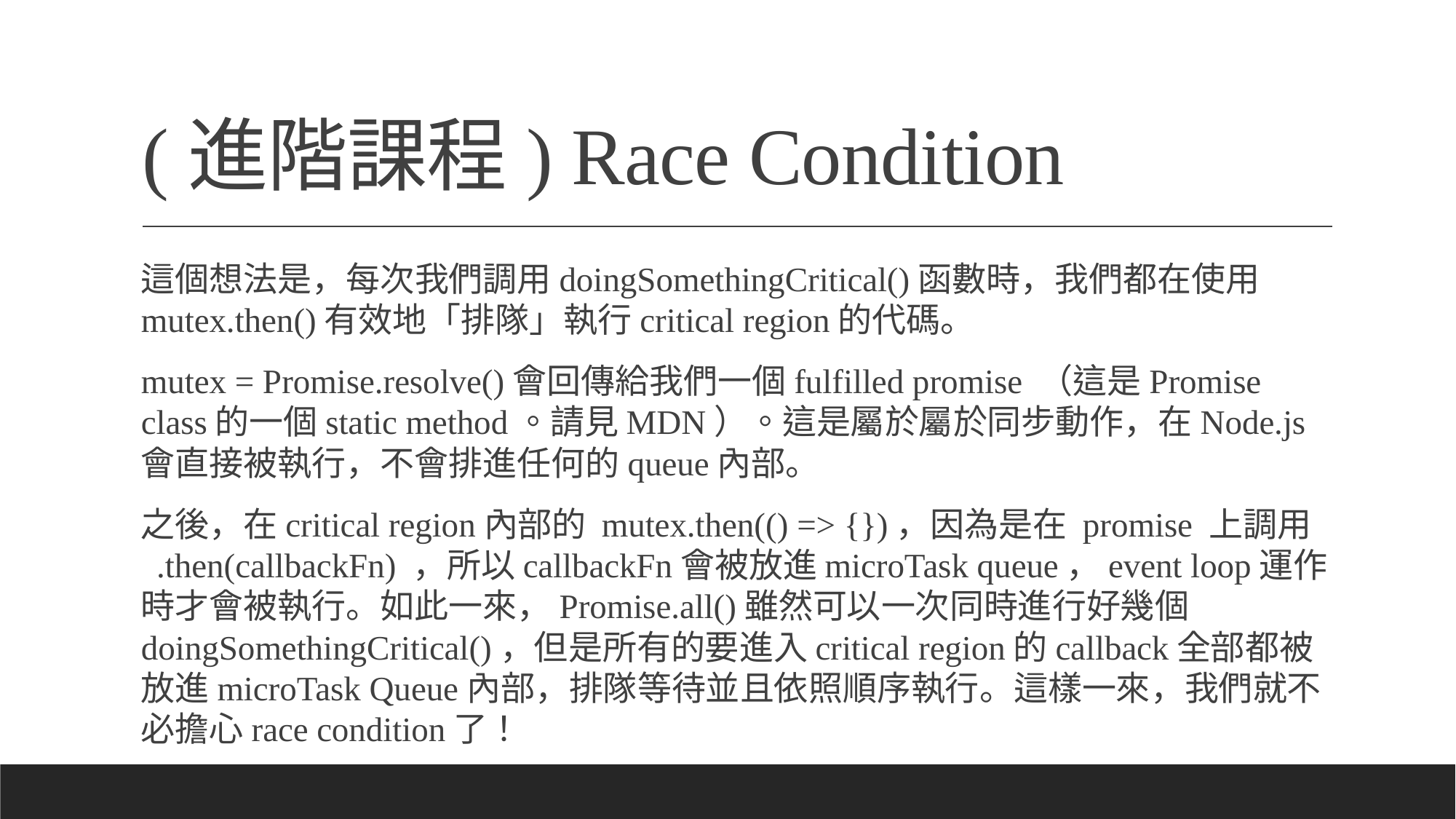

# (進階課程) Race Condition
這個想法是，每次我們調用doingSomethingCritical()函數時，我們都在使用mutex.then()有效地「排隊」執行critical region的代碼。
mutex = Promise.resolve()會回傳給我們一個fulfilled promise （這是Promise class的一個static method。請見MDN）。這是屬於屬於同步動作，在Node.js 會直接被執行，不會排進任何的queue內部。
之後，在critical region內部的 mutex.then(() => {})，因為是在 promise 上調用 .then(callbackFn) ，所以callbackFn會被放進microTask queue，event loop運作時才會被執行。如此一來，Promise.all()雖然可以一次同時進行好幾個doingSomethingCritical()，但是所有的要進入critical region的callback全部都被放進microTask Queue內部，排隊等待並且依照順序執行。這樣一來，我們就不必擔心race condition了！